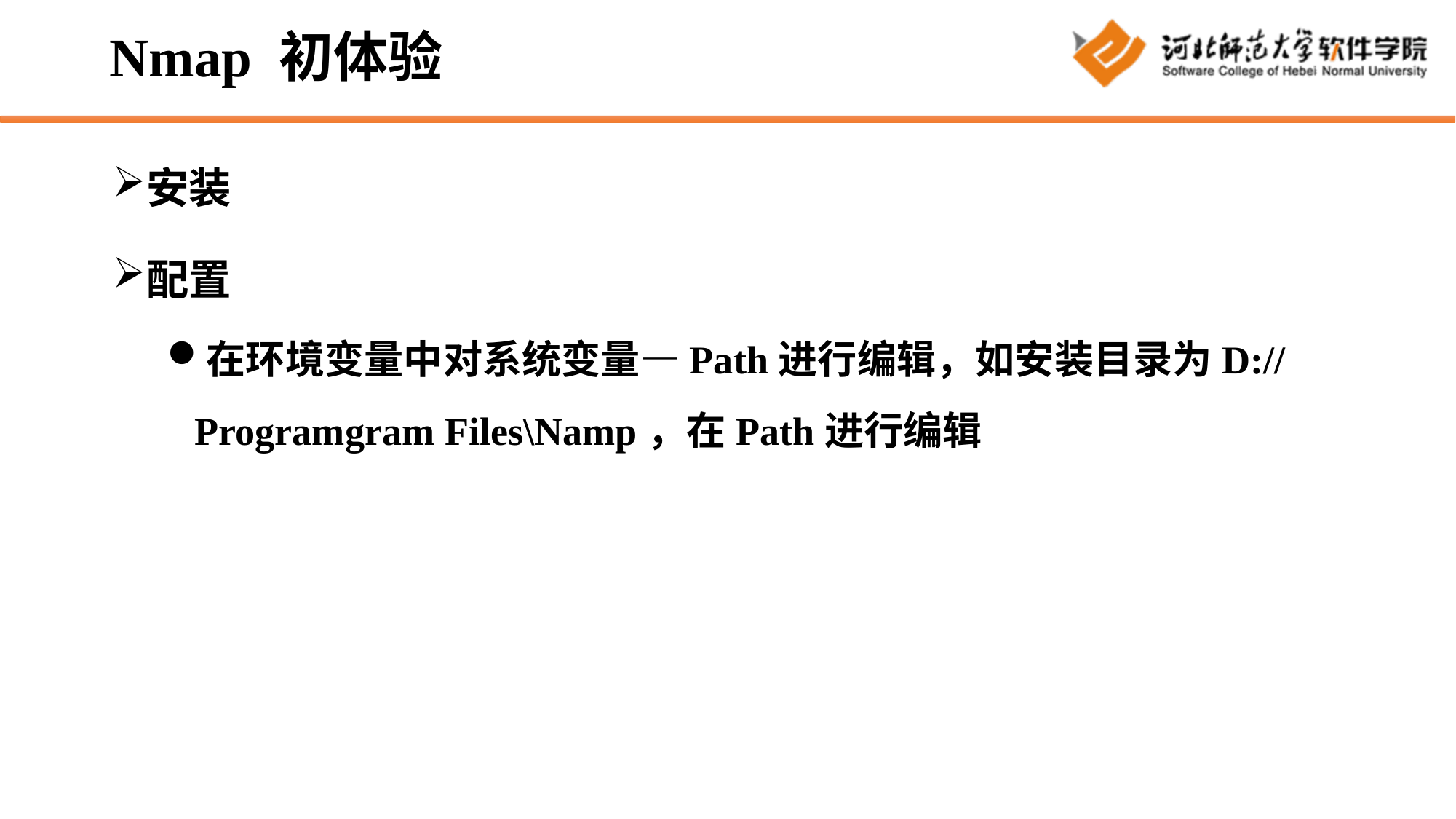

# Nmap 初体验
安装
配置
在环境变量中对系统变量—Path进行编辑，如安装目录为D://Programgram Files\Namp，在Path进行编辑